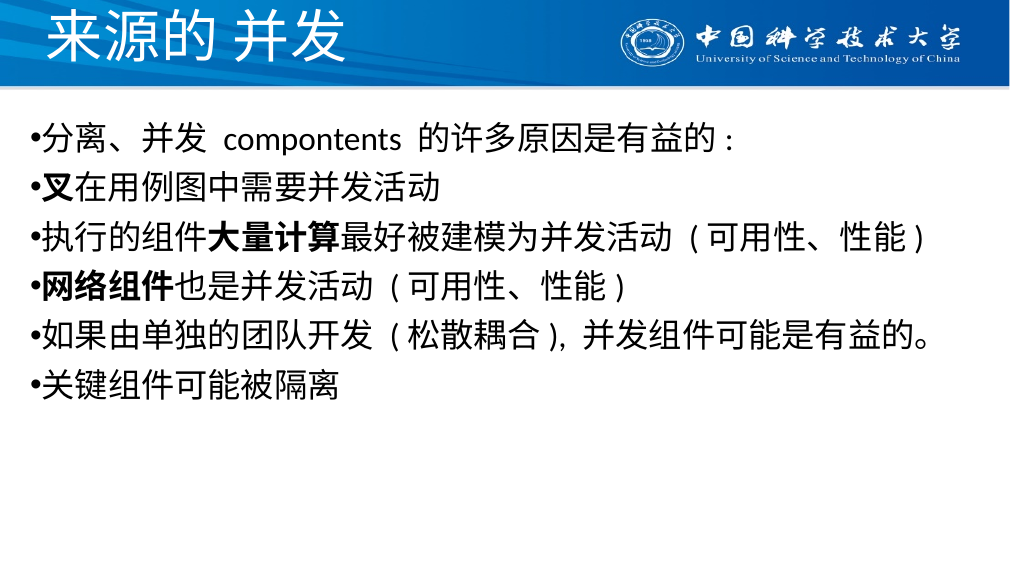

# 来源的 并发
分离、并发 compontents 的许多原因是有益的:
叉在用例图中需要并发活动
执行的组件大量计算最好被建模为并发活动 (可用性、性能)
网络组件也是并发活动 (可用性、性能)
如果由单独的团队开发 (松散耦合), 并发组件可能是有益的。
关键组件可能被隔离